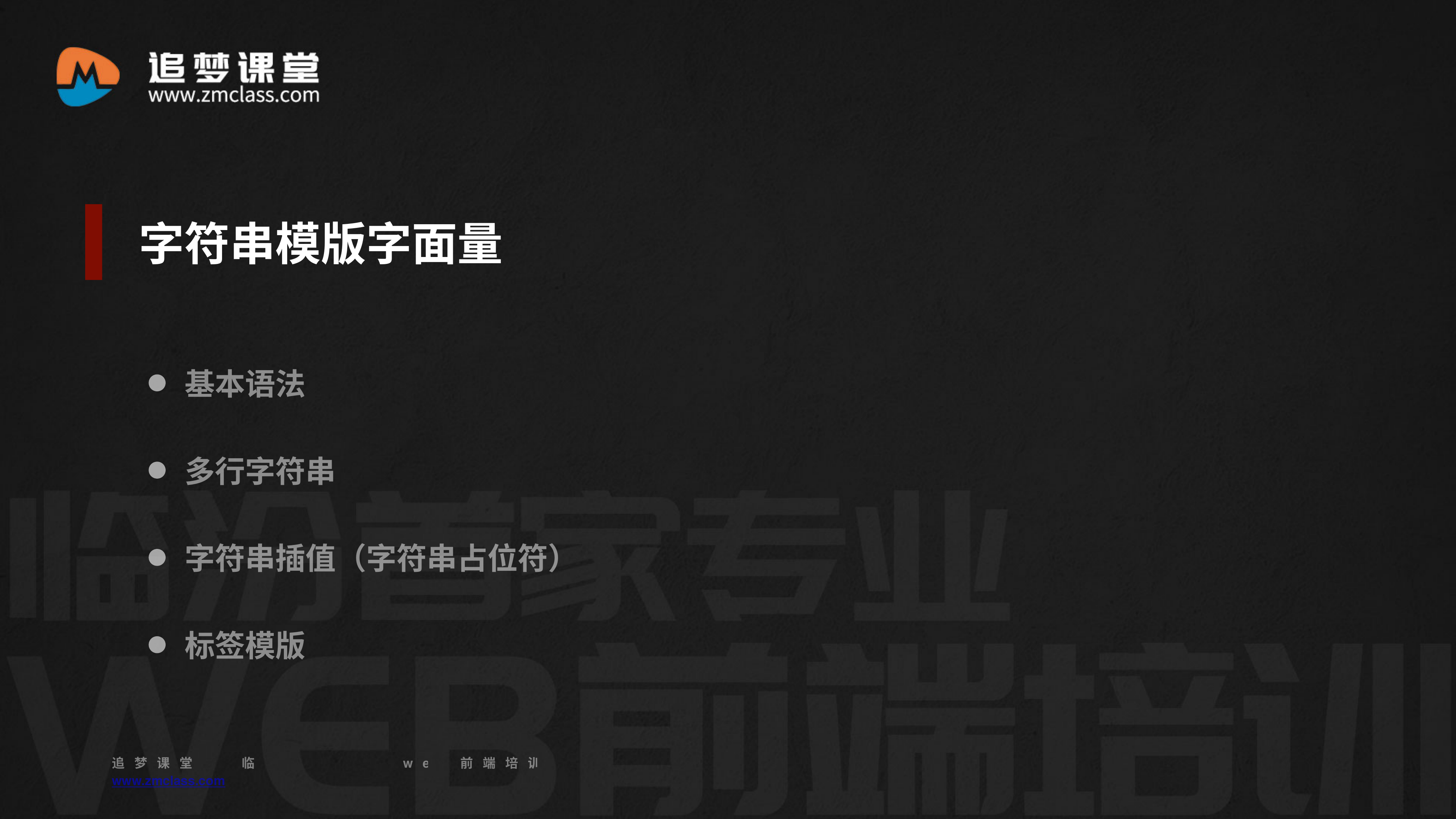

字符串模版字面量
基本语法

多行字符串

字符串插值（字符串占位符）

标签模版

追梦课堂   临汾首家专业的web前端培训机构                                                          www.zmclass.com
15